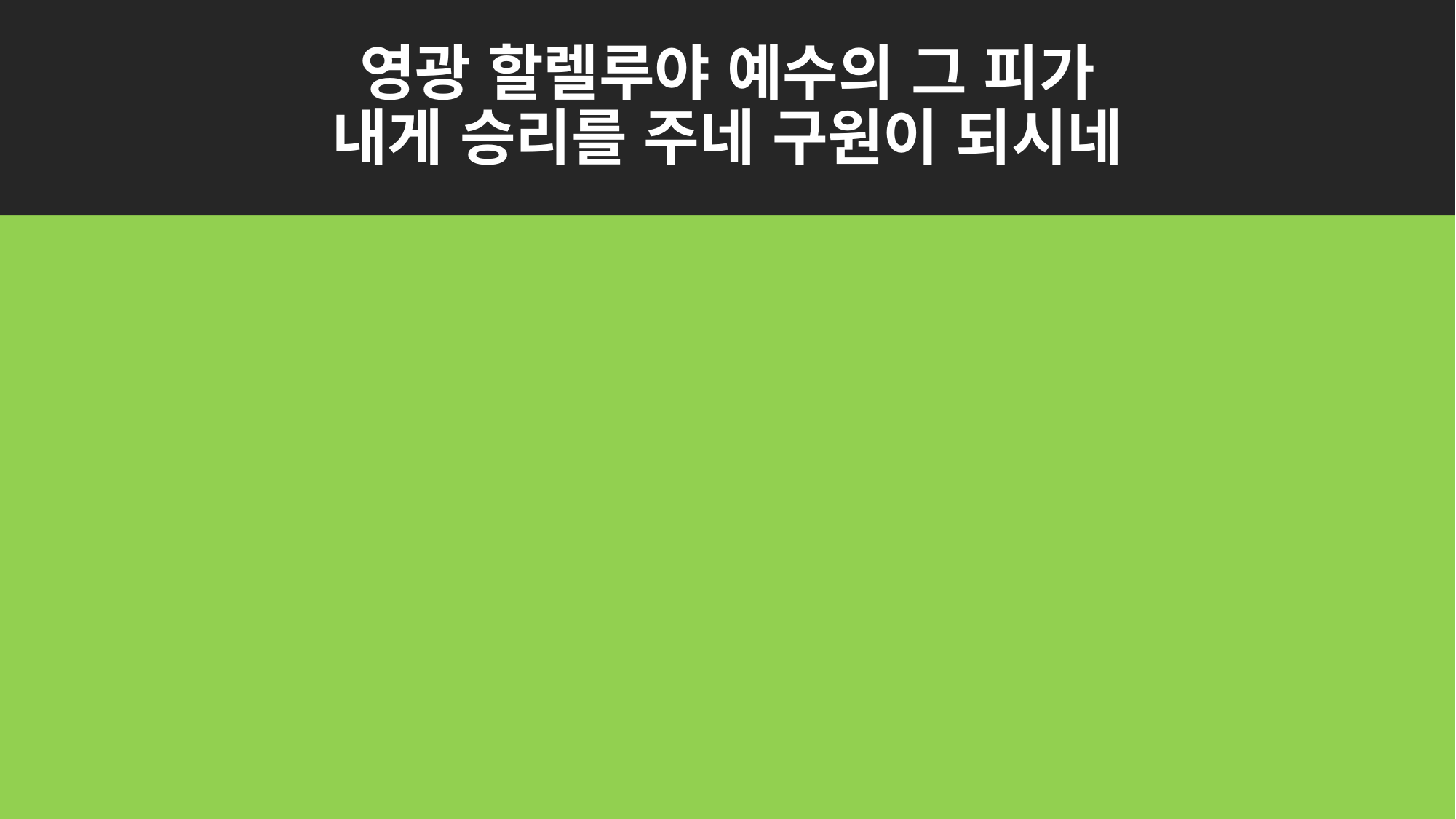

# 영광 할렐루야 예수의 그 피가
내게 승리를 주네 구원이 되시네